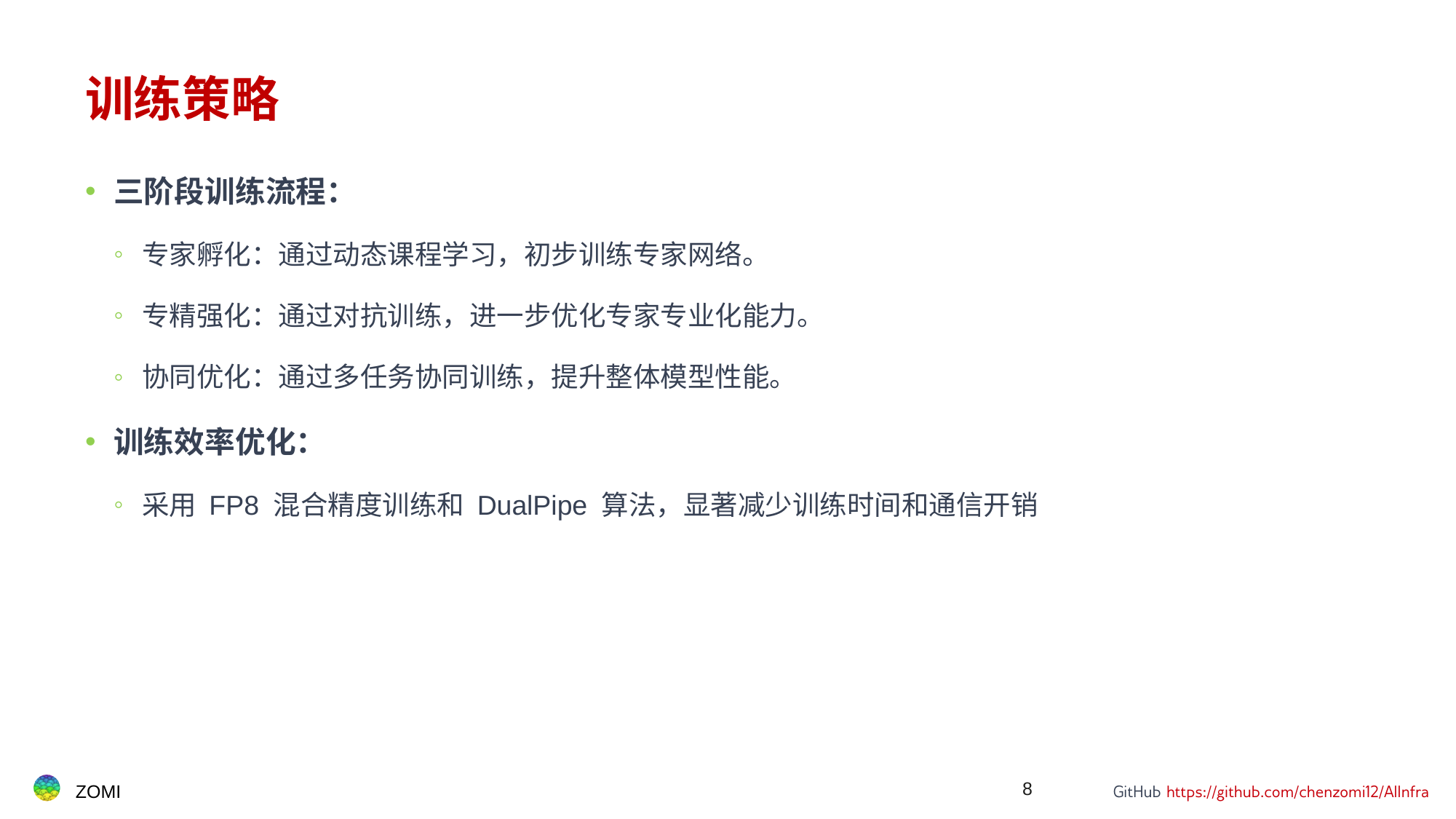

# 训练策略
三阶段训练流程：
专家孵化：通过动态课程学习，初步训练专家网络。
专精强化：通过对抗训练，进一步优化专家专业化能力。
协同优化：通过多任务协同训练，提升整体模型性能。
训练效率优化：
采用 FP8 混合精度训练和 DualPipe 算法，显著减少训练时间和通信开销